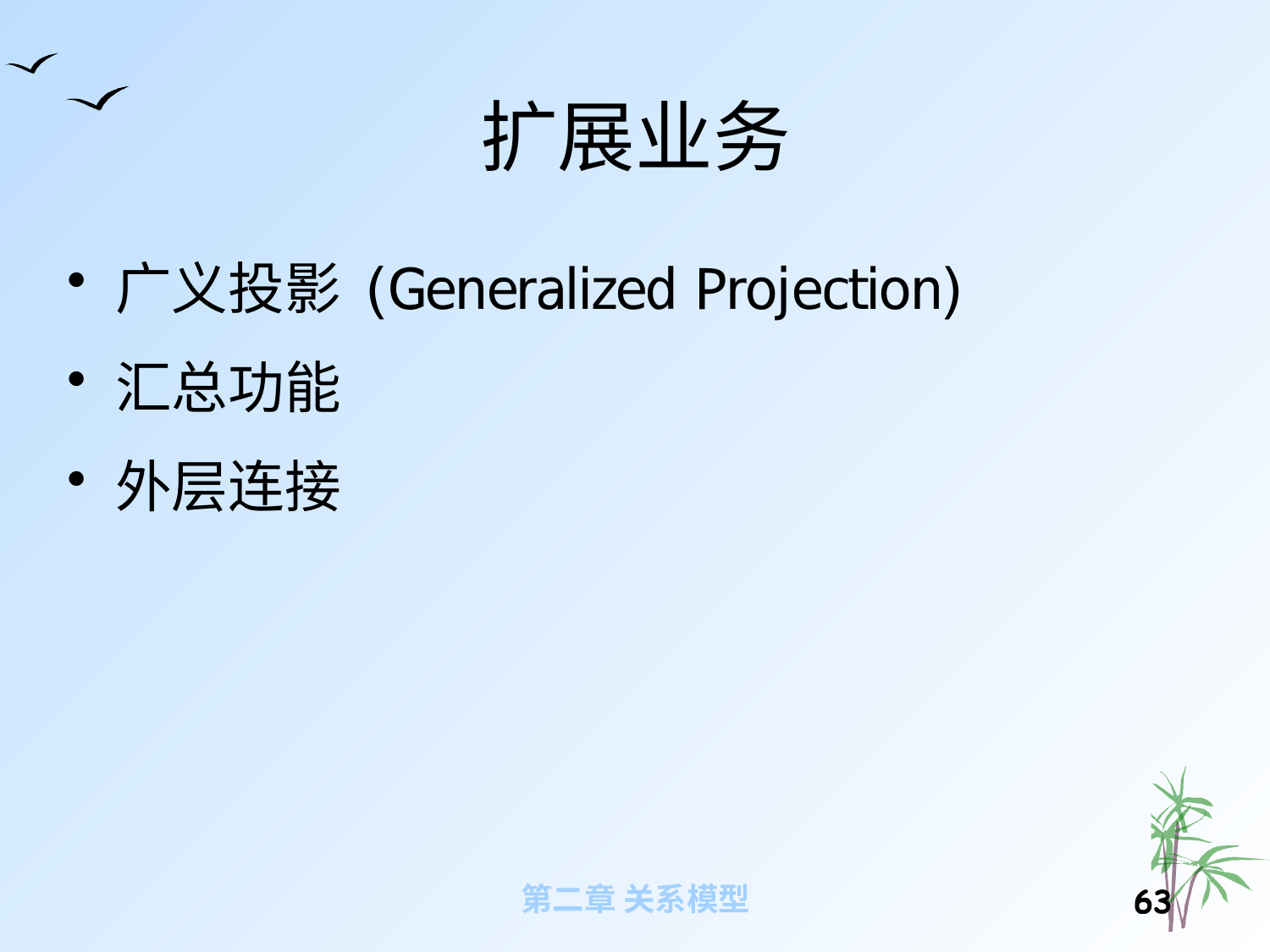

# 扩展业务
广义投影 (Generalized Projection)
汇总功能
外层连接
第二章 关系模型
63